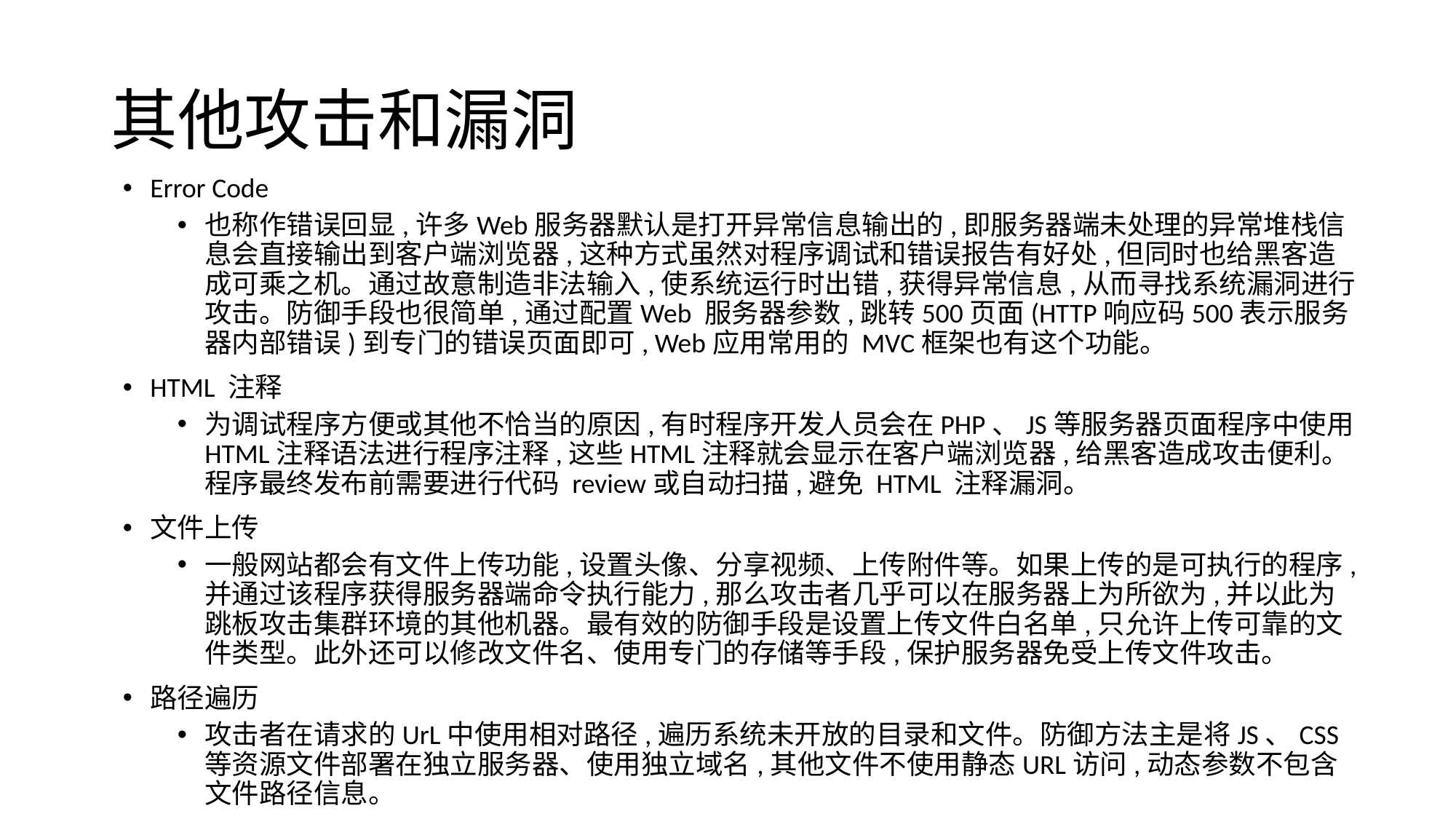

# 其他攻击和漏洞
Error Code
也称作错误回显,许多Web服务器默认是打开异常信息输出的,即服务器端未处理的异常堆栈信息会直接输出到客户端浏览器,这种方式虽然对程序调试和错误报告有好处,但同时也给黑客造成可乘之机。通过故意制造非法输入,使系统运行时出错,获得异常信息,从而寻找系统漏洞进行攻击。防御手段也很简单,通过配置Web 服务器参数,跳转500页面(HTTP响应码500表示服务器内部错误)到专门的错误页面即可, Web应用常用的 MVC框架也有这个功能。
HTML 注释
为调试程序方便或其他不恰当的原因,有时程序开发人员会在PHP、JS等服务器页面程序中使用HTML注释语法进行程序注释,这些HTML注释就会显示在客户端浏览器,给黑客造成攻击便利。程序最终发布前需要进行代码 review或自动扫描,避免 HTML 注释漏洞。
文件上传
一般网站都会有文件上传功能,设置头像、分享视频、上传附件等。如果上传的是可执行的程序,并通过该程序获得服务器端命令执行能力,那么攻击者几乎可以在服务器上为所欲为,并以此为跳板攻击集群环境的其他机器。最有效的防御手段是设置上传文件白名单,只允许上传可靠的文件类型。此外还可以修改文件名、使用专门的存储等手段,保护服务器免受上传文件攻击。
路径遍历
攻击者在请求的UrL中使用相对路径,遍历系统未开放的目录和文件。防御方法主是将JS、CSS等资源文件部署在独立服务器、使用独立域名,其他文件不使用静态URL访问,动态参数不包含文件路径信息。